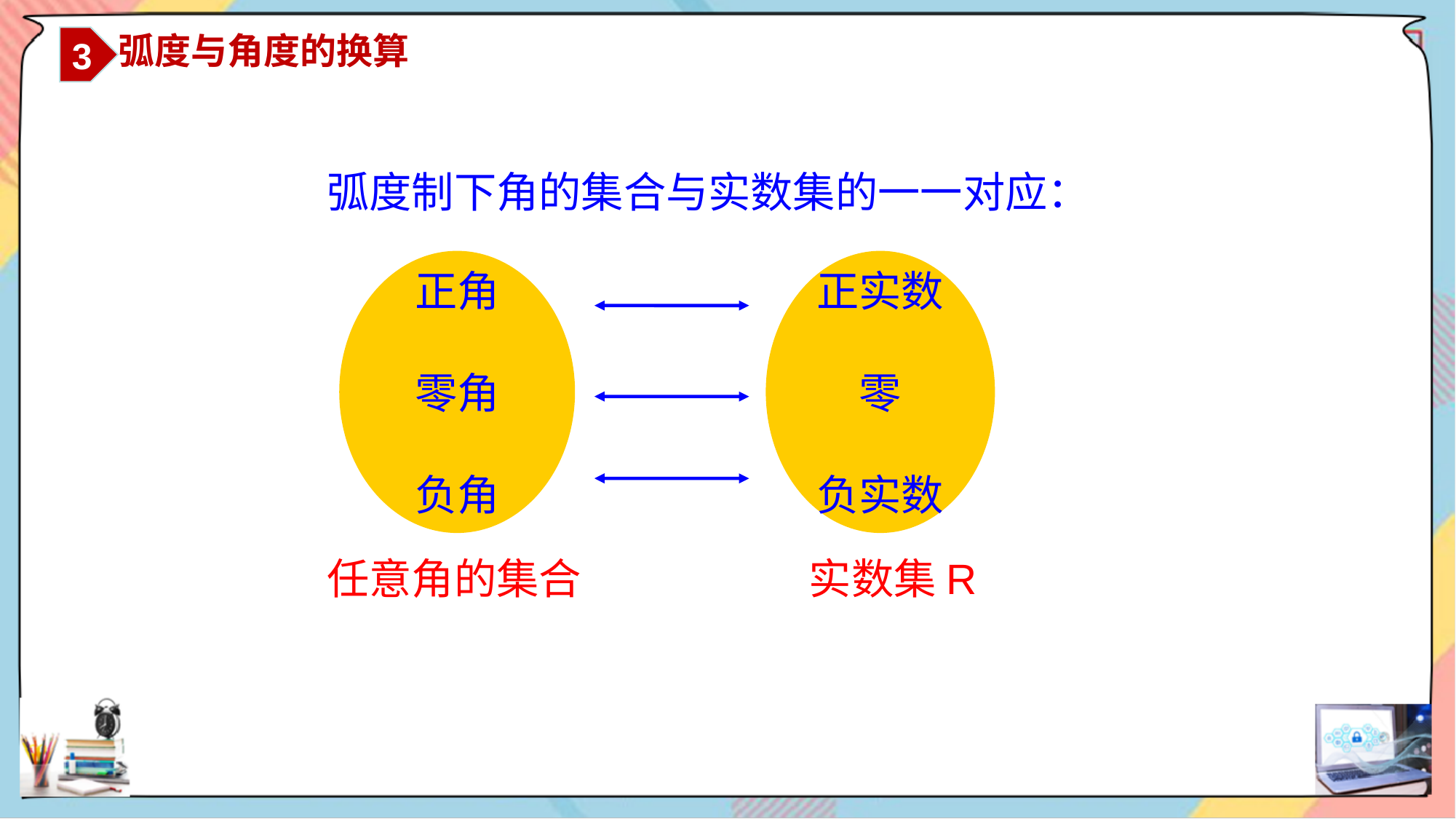

3
弧度与角度的换算
弧度制下角的集合与实数集的一一对应：
正角

零角

负角
正实数

零

负实数

任意角的集合
实数集R